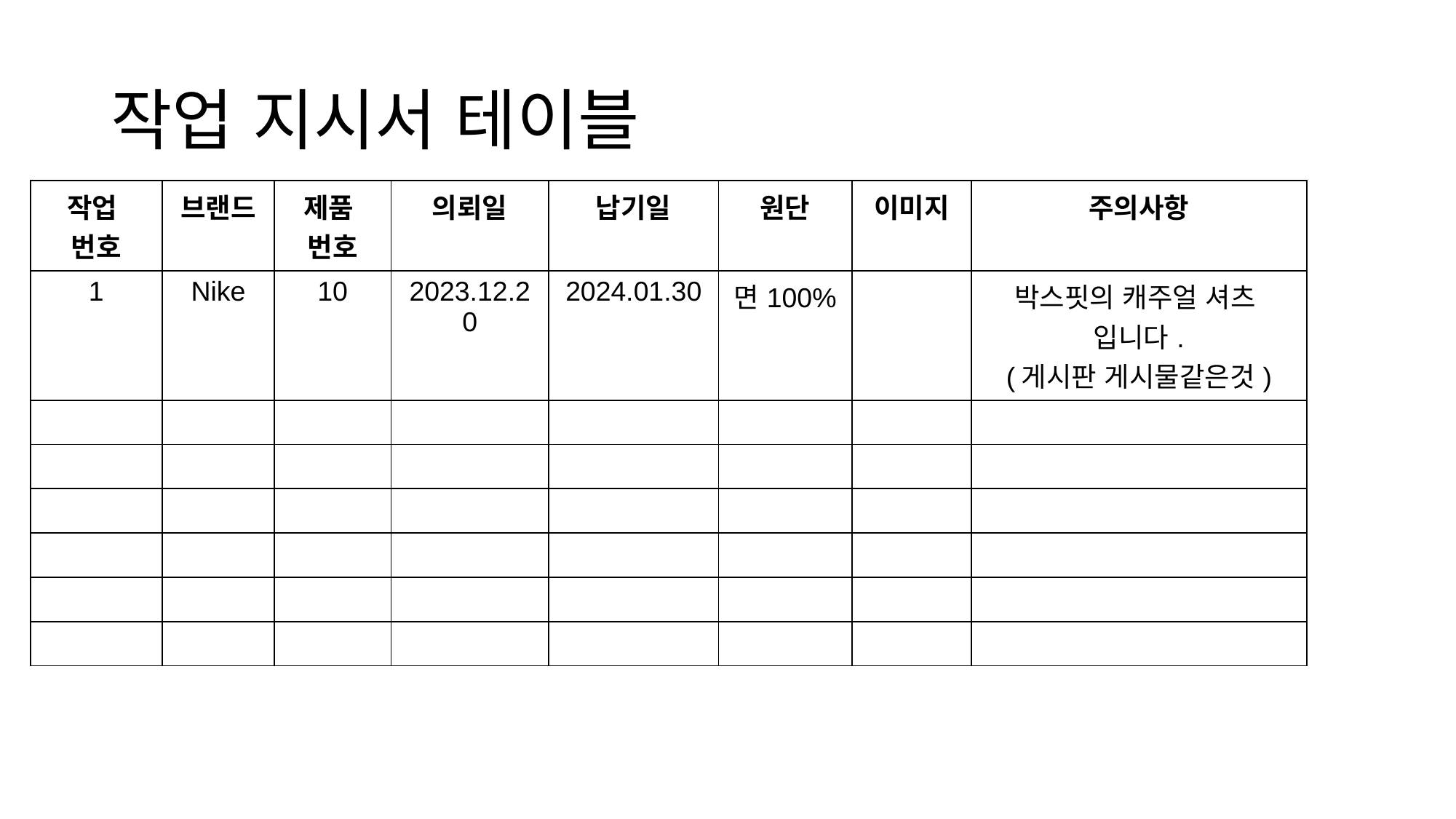

# 작업 지시서 테이블
| 작업 번호 | 브랜드 | 제품 번호 | 의뢰일 | 납기일 | 원단 | 이미지 | 주의사항 |
| --- | --- | --- | --- | --- | --- | --- | --- |
| 1 | Nike | 10 | 2023.12.20 | 2024.01.30 | 면100% |  | 박스핏의 캐주얼 셔츠 입니다. (게시판 게시물같은것) |
|  |  |  |  |  |  |  |  |
|  |  |  |  |  |  |  |  |
|  |  |  |  |  |  |  |  |
|  |  |  |  |  |  |  |  |
|  |  |  |  |  |  |  |  |
|  |  |  |  |  |  |  |  |